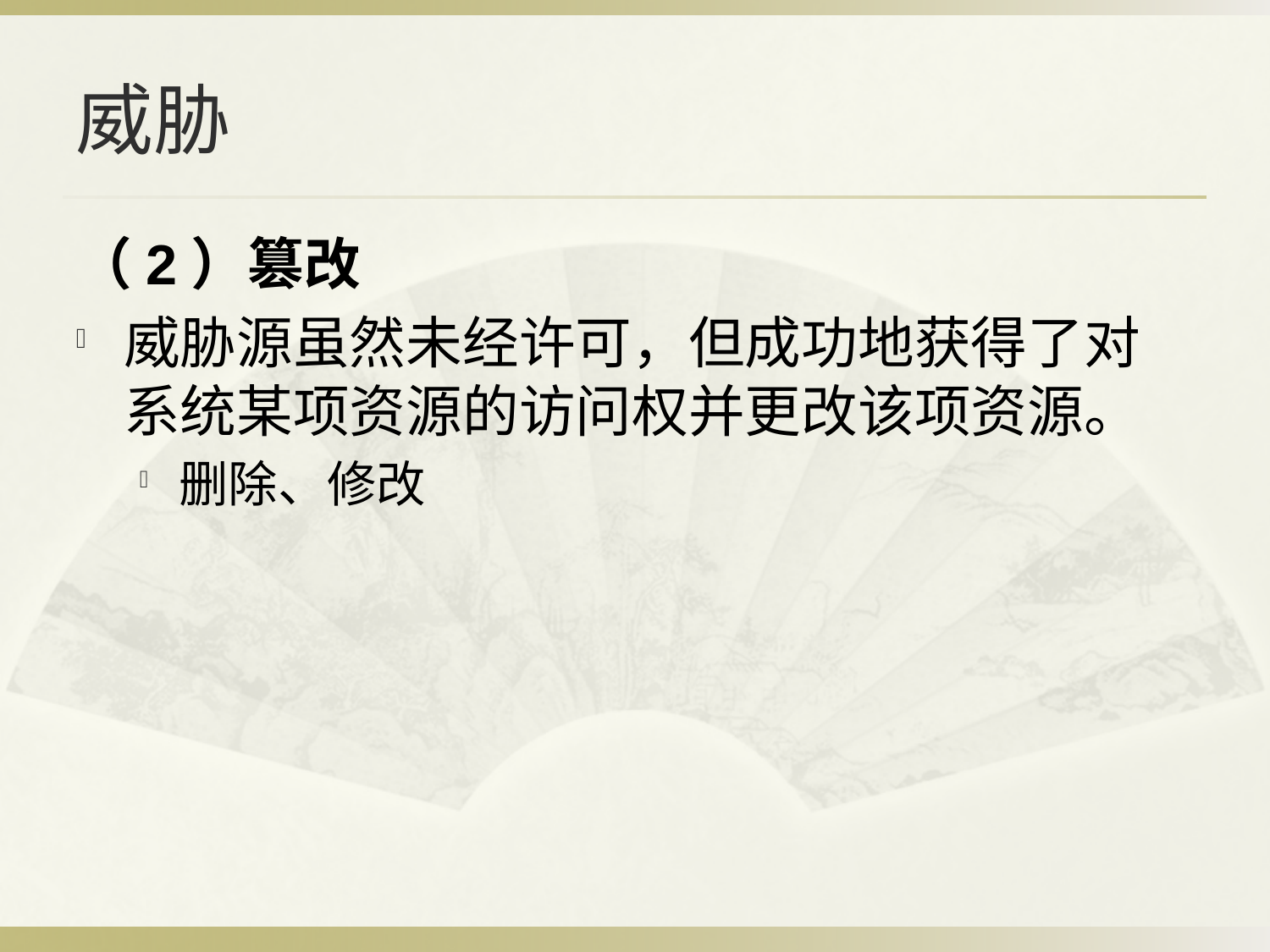

# 威胁
（2）篡改
威胁源虽然未经许可，但成功地获得了对系统某项资源的访问权并更改该项资源。
删除、修改